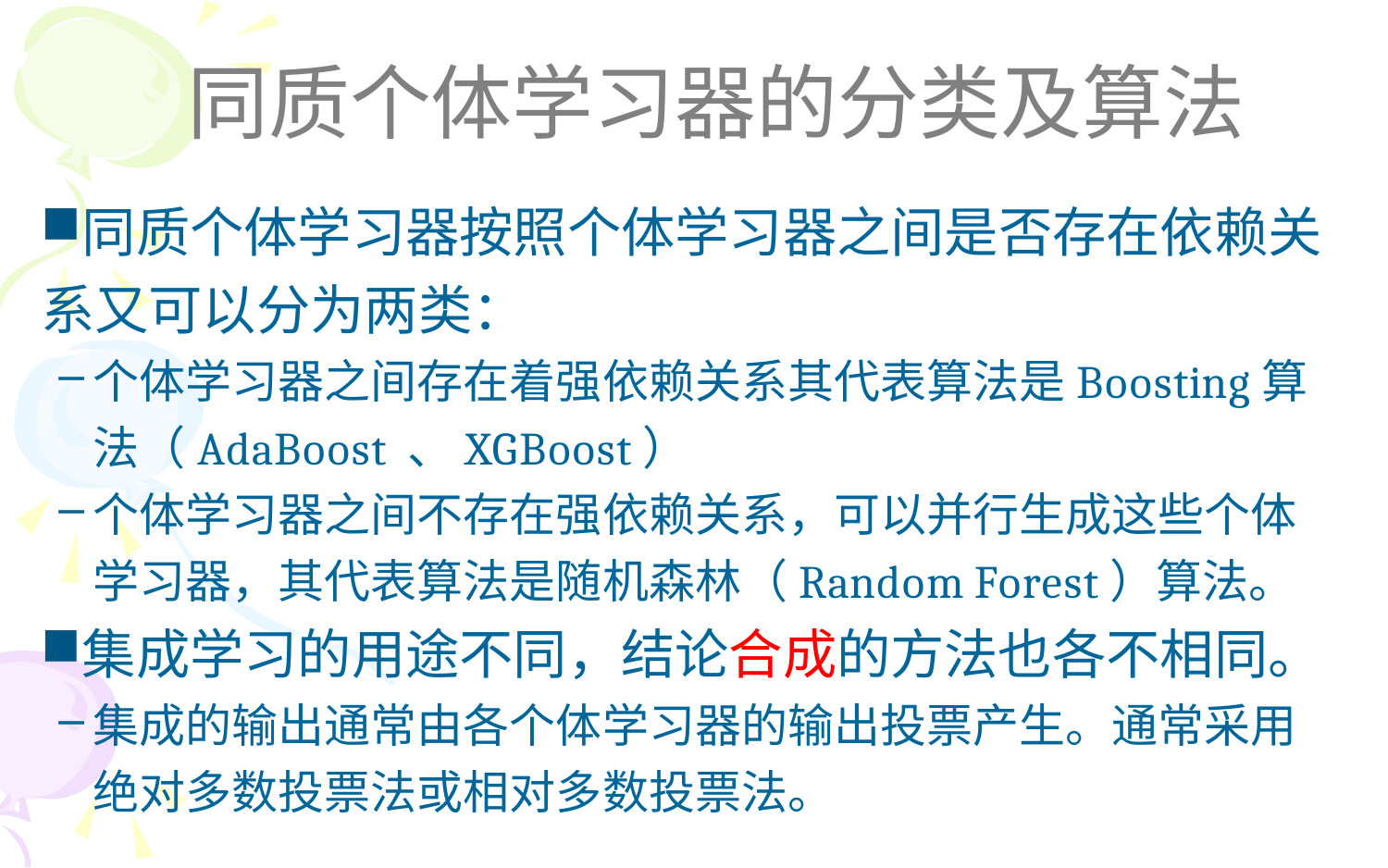

# 同质个体学习器的分类及算法
同质个体学习器按照个体学习器之间是否存在依赖关系又可以分为两类：
个体学习器之间存在着强依赖关系其代表算法是Boosting算法（AdaBoost 、XGBoost）
个体学习器之间不存在强依赖关系，可以并行生成这些个体学习器，其代表算法是随机森林（Random Forest）算法。
集成学习的用途不同，结论合成的方法也各不相同。
集成的输出通常由各个体学习器的输出投票产生。通常采用绝对多数投票法或相对多数投票法。